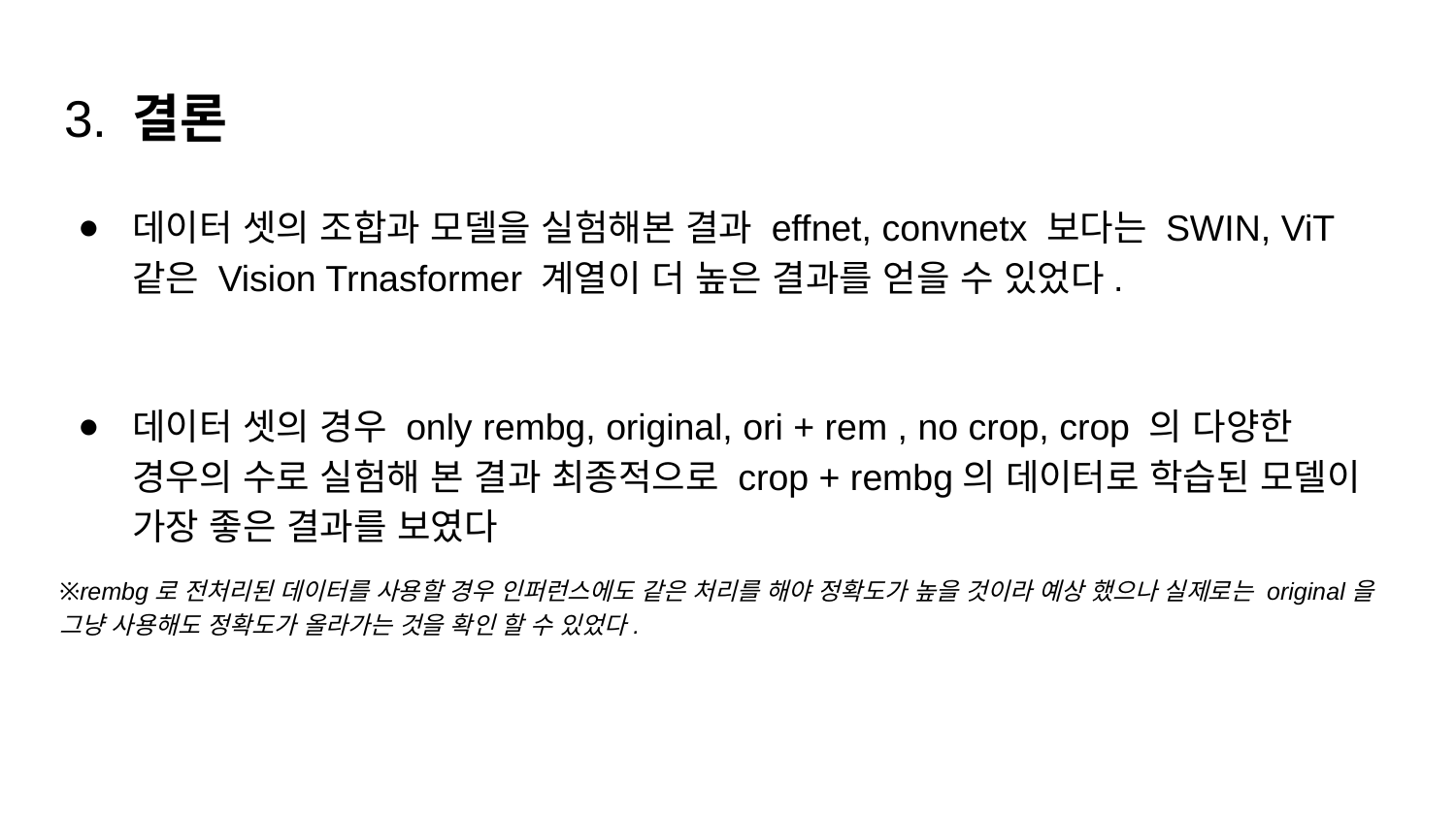

# 3. 결론

데이터 셋의 조합과 모델을 실험해본 결과 effnet, convnetx 보다는 SWIN, ViT같은 Vision Trnasformer 계열이 더 높은 결과를 얻을 수 있었다.

데이터 셋의 경우 only rembg, original, ori + rem , no crop, crop 의 다양한 경우의 수로 실험해 본 결과 최종적으로 crop + rembg의 데이터로 학습된 모델이 가장 좋은 결과를 보였다
※rembg로 전처리된 데이터를 사용할 경우 인퍼런스에도 같은 처리를 해야 정확도가 높을 것이라 예상 했으나 실제로는 original을 그냥 사용해도 정확도가 올라가는 것을 확인 할 수 있었다.